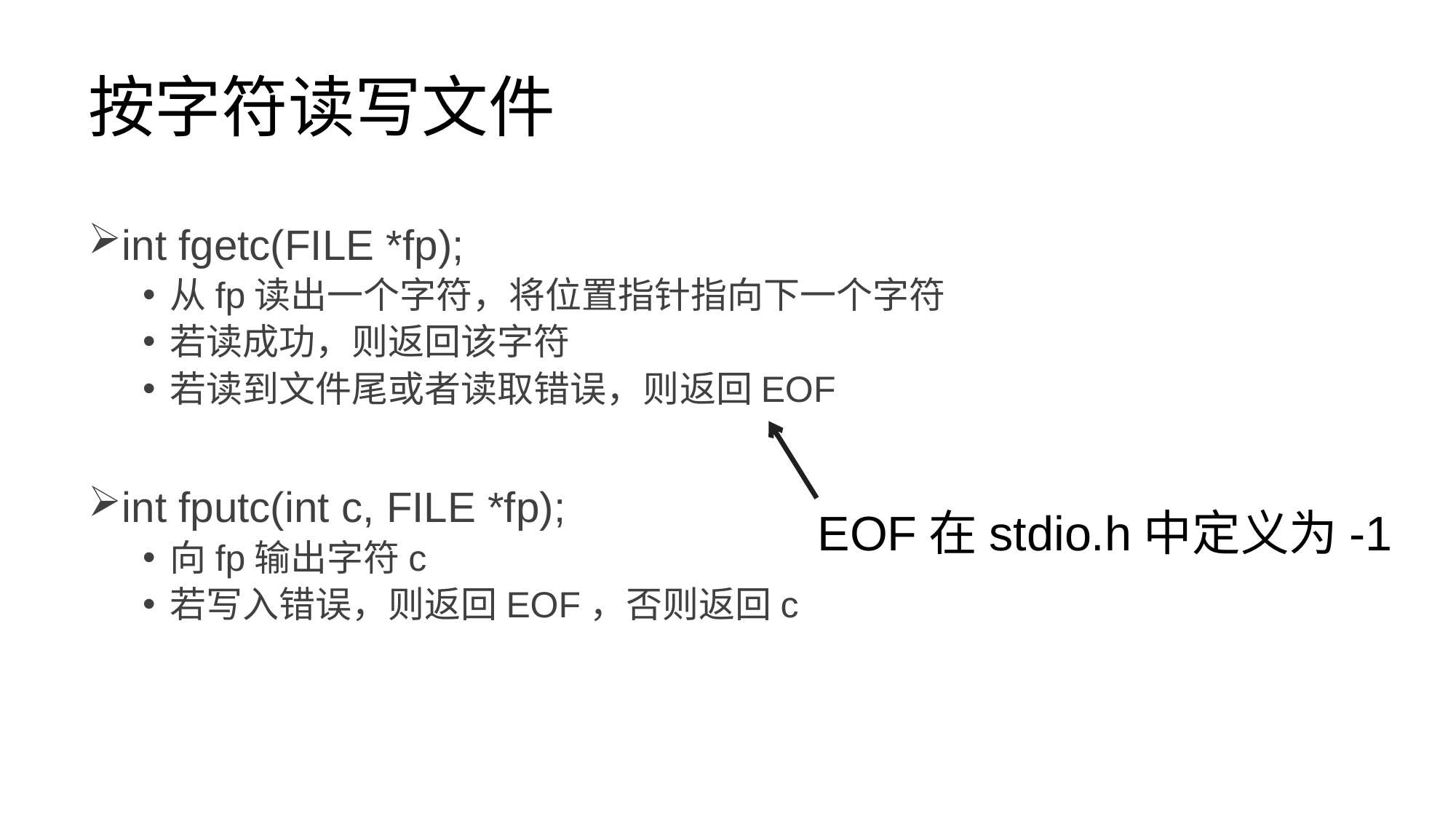

# 按字符读写文件
int fgetc(FILE *fp);
从fp读出一个字符，将位置指针指向下一个字符
若读成功，则返回该字符
若读到文件尾或者读取错误，则返回EOF

int fputc(int c, FILE *fp);
向fp输出字符c
若写入错误，则返回EOF，否则返回c
EOF在stdio.h中定义为-1